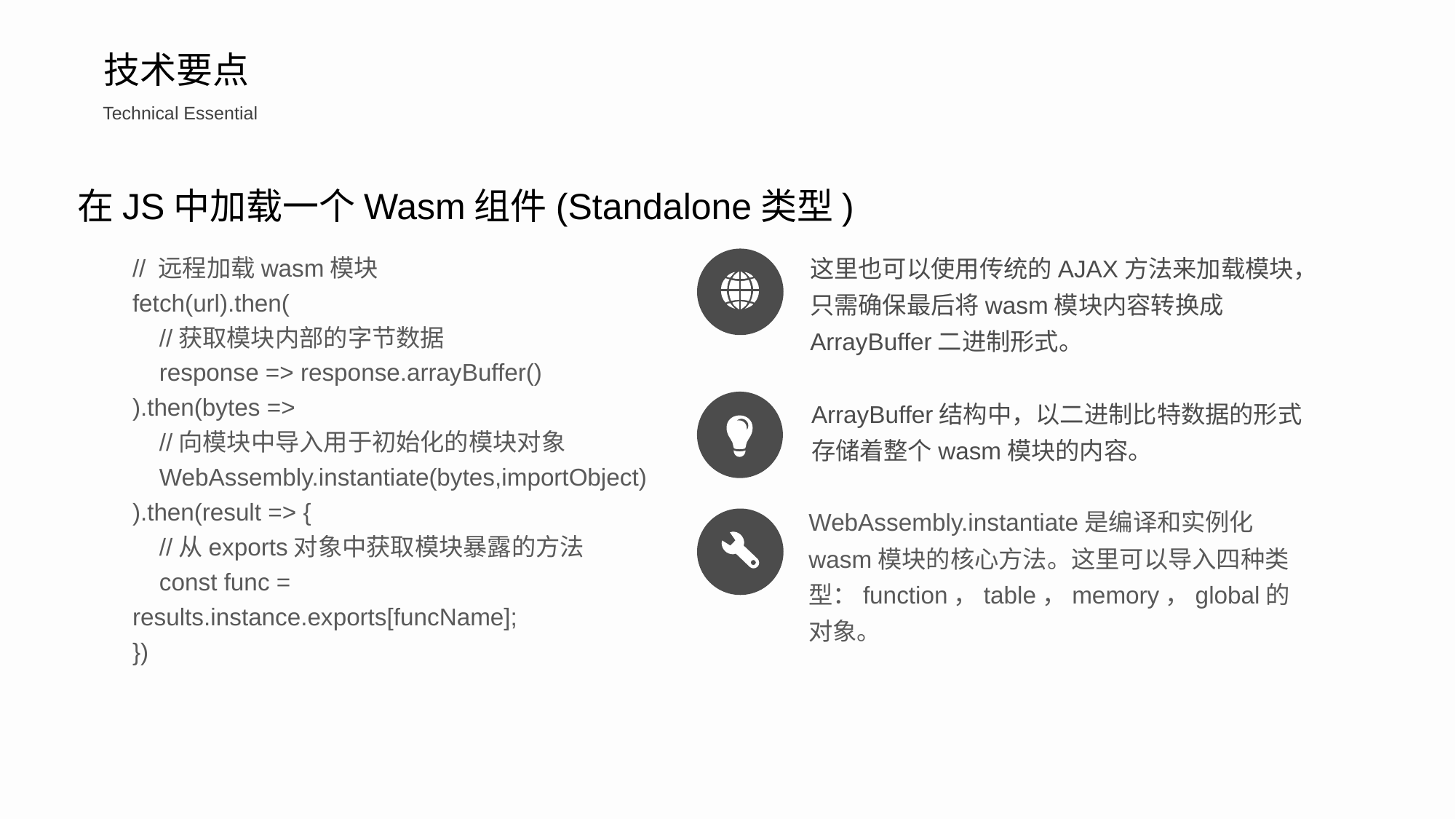

技术要点
Technical Essential
在JS中加载一个Wasm组件(Standalone类型)
// 远程加载wasm模块
fetch(url).then(
    //获取模块内部的字节数据
    response => response.arrayBuffer()
).then(bytes =>
    //向模块中导入用于初始化的模块对象
    WebAssembly.instantiate(bytes,importObject)
).then(result => {
    //从exports对象中获取模块暴露的方法
    const func = results.instance.exports[funcName];
})
这里也可以使用传统的AJAX方法来加载模块，只需确保最后将wasm模块内容转换成ArrayBuffer二进制形式。

ArrayBuffer结构中，以二进制比特数据的形式存储着整个wasm模块的内容。

WebAssembly.instantiate是编译和实例化wasm模块的核心方法。这里可以导入四种类型：function，table，memory，global的对象。